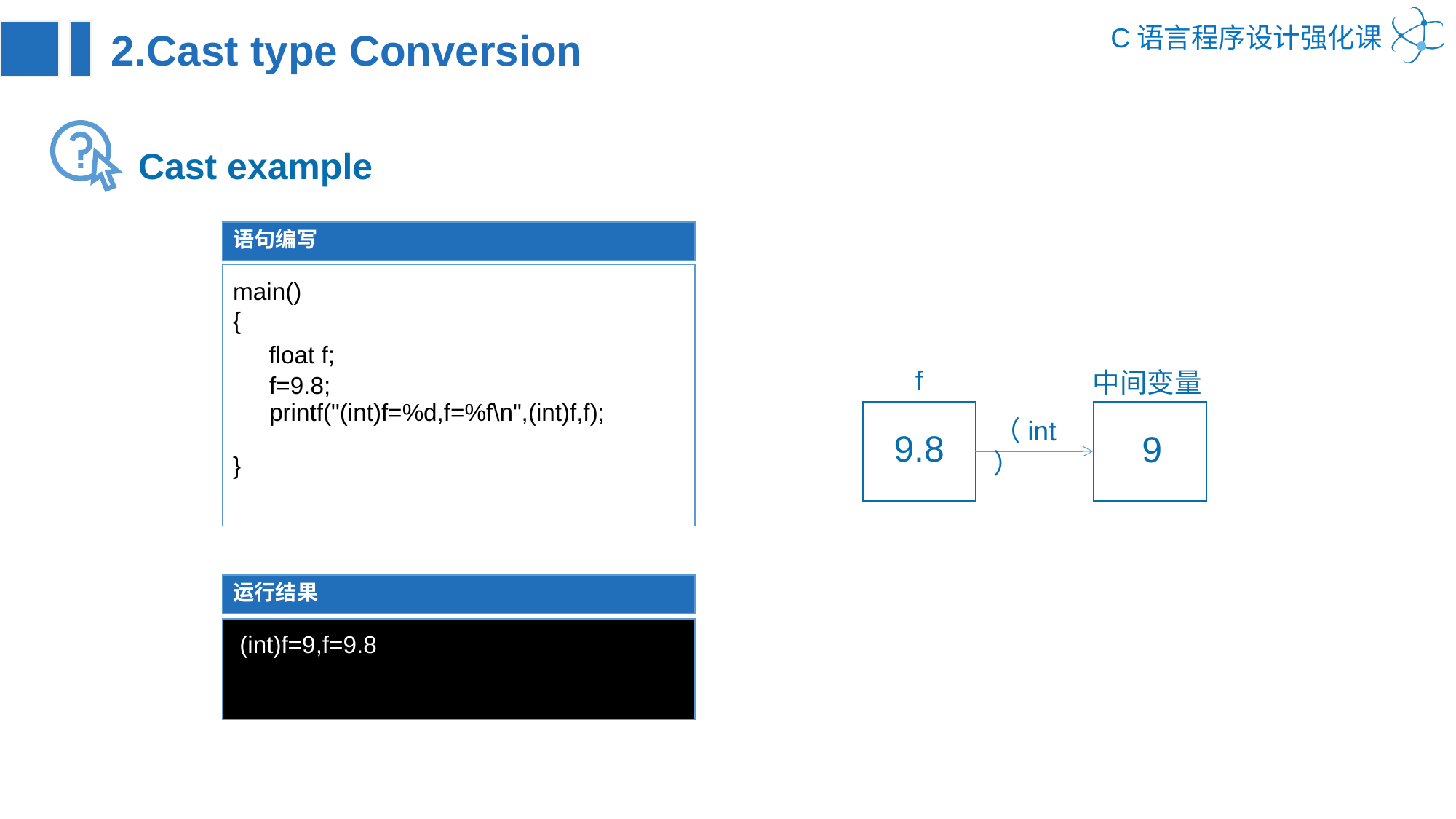

2.Cast type Conversion

Cast example
语句编写

main()
{

}
float f;
     f
中间变量
f=9.8;
printf("(int)f=%d,f=%f\n",(int)f,f);

（int）
9.8
9
运行结果

(int)f=9,f=9.8